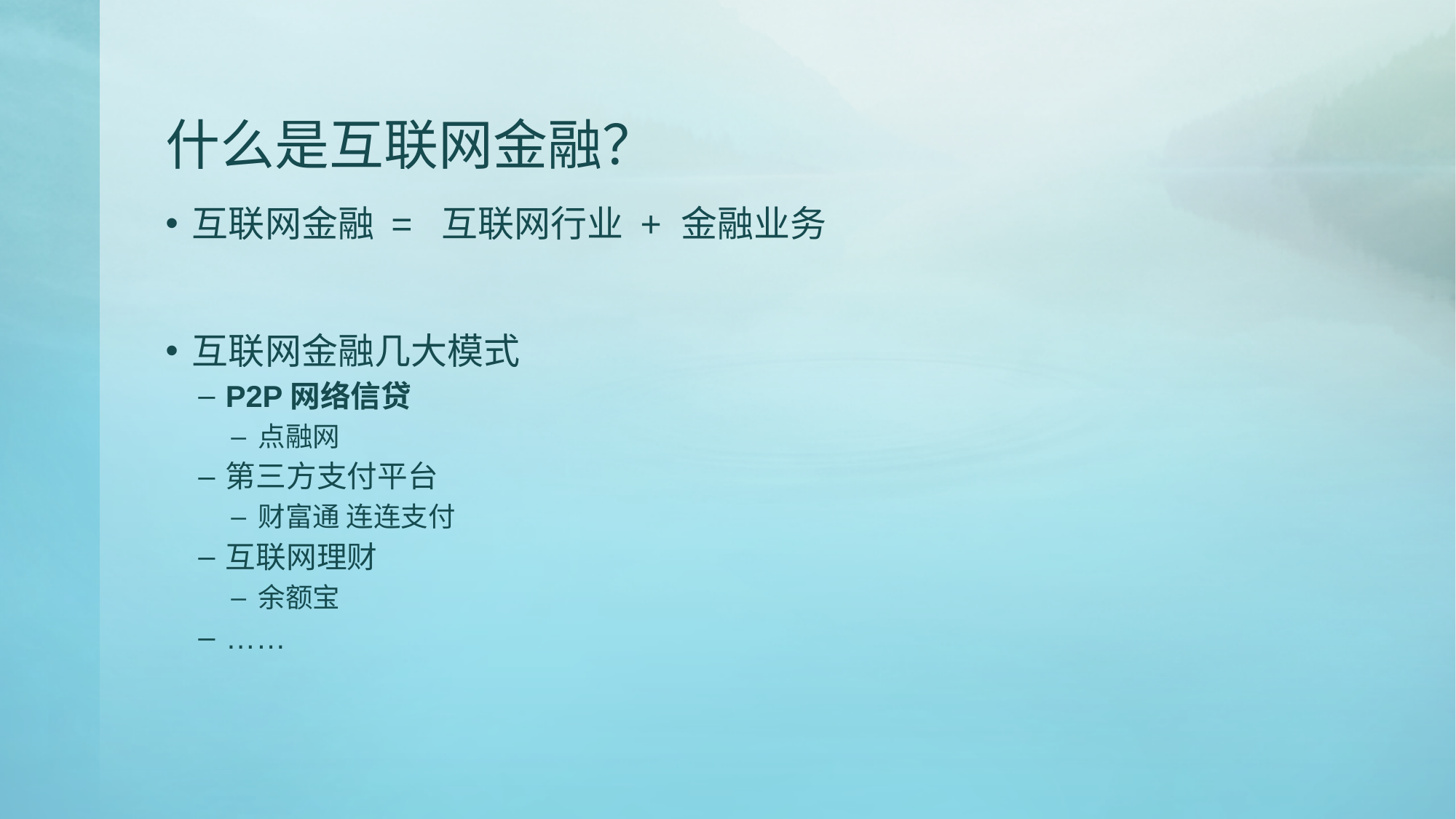

# 什么是互联网金融？
互联网金融 =  互联网行业 + 金融业务

互联网金融几大模式
P2P网络信贷
点融网
第三方支付平台
财富通 连连支付
互联网理财
余额宝
……